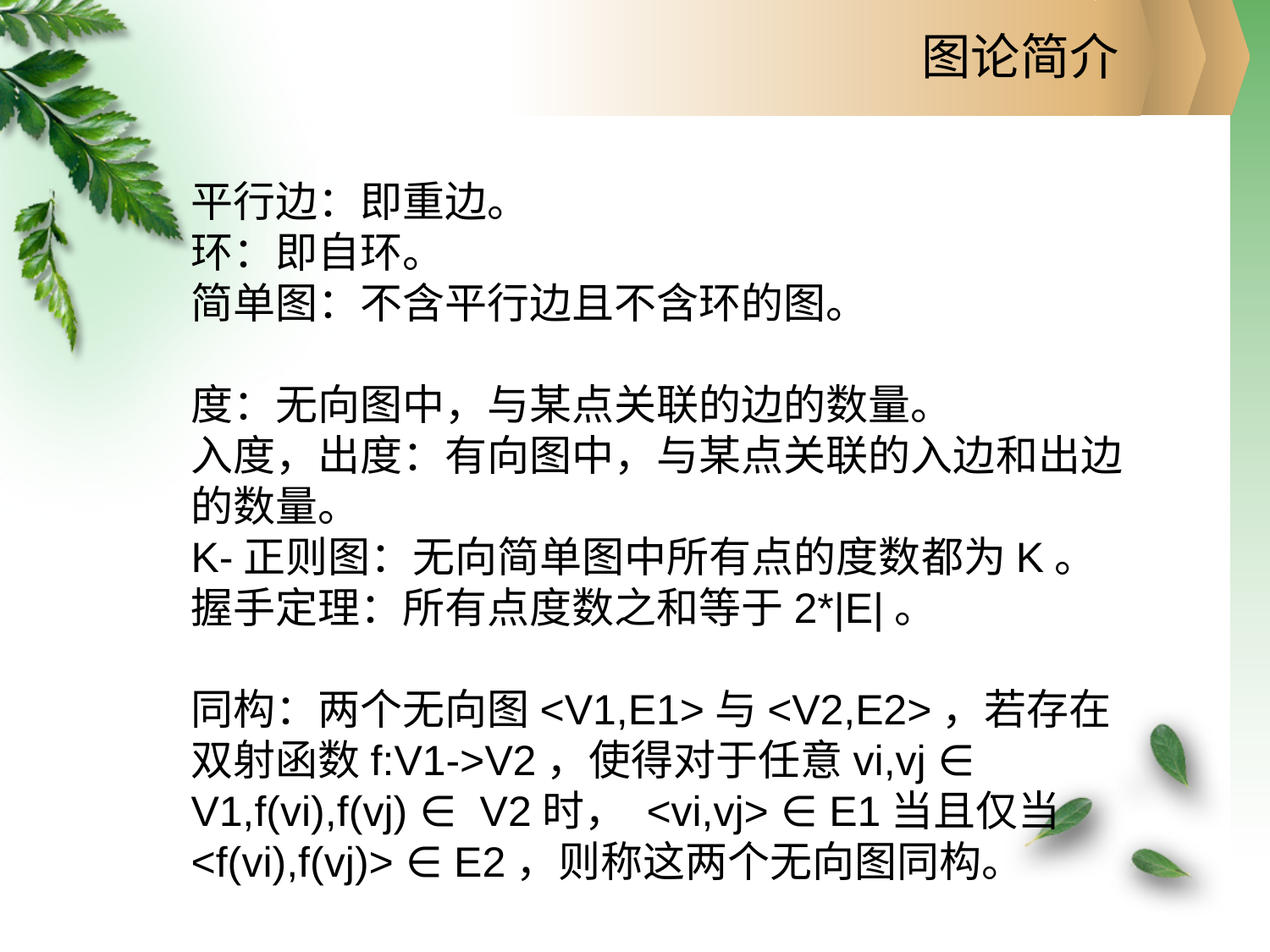

图论简介
平行边：即重边。
环：即自环。
简单图：不含平行边且不含环的图。

度：无向图中，与某点关联的边的数量。
入度，出度：有向图中，与某点关联的入边和出边的数量。
K-正则图：无向简单图中所有点的度数都为K。
握手定理：所有点度数之和等于2*|E|。

同构：两个无向图<V1,E1>与<V2,E2>，若存在双射函数f:V1->V2，使得对于任意vi,vj ∈  V1,f(vi),f(vj) ∈  V2时， <vi,vj> ∈ E1当且仅当<f(vi),f(vj)> ∈ E2，则称这两个无向图同构。